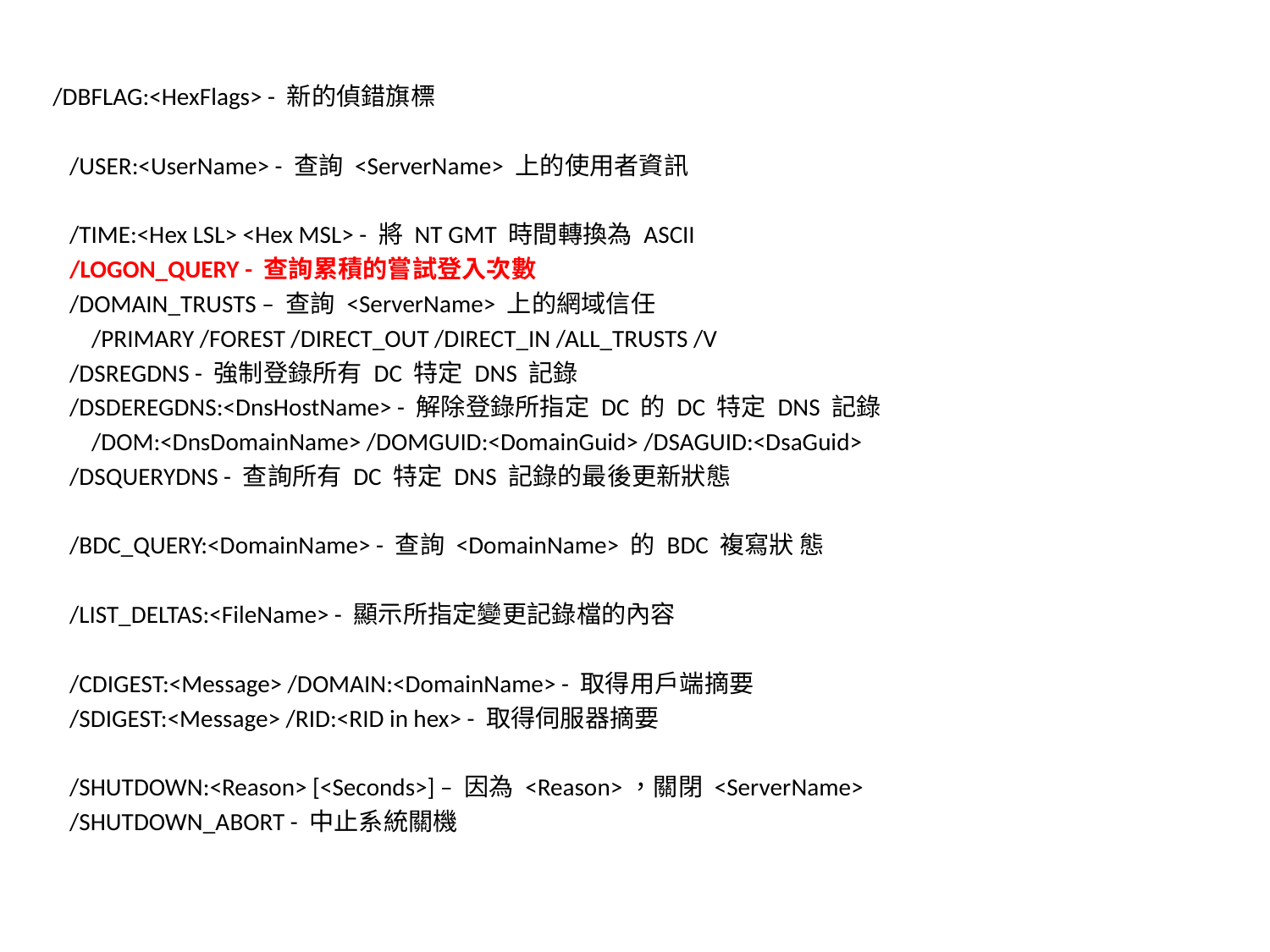

/DBFLAG:<HexFlags> - 新的偵錯旗標

    /USER:<UserName> - 查詢 <ServerName> 上的使用者資訊

    /TIME:<Hex LSL> <Hex MSL> - 將 NT GMT 時間轉換為 ASCII
    /LOGON_QUERY - 查詢累積的嘗試登入次數
    /DOMAIN_TRUSTS – 查詢 <ServerName> 上的網域信任
        /PRIMARY /FOREST /DIRECT_OUT /DIRECT_IN /ALL_TRUSTS /V
    /DSREGDNS - 強制登錄所有 DC 特定 DNS 記錄
    /DSDEREGDNS:<DnsHostName> - 解除登錄所指定 DC 的 DC 特定 DNS 記錄
        /DOM:<DnsDomainName> /DOMGUID:<DomainGuid> /DSAGUID:<DsaGuid>
    /DSQUERYDNS - 查詢所有 DC 特定 DNS 記錄的最後更新狀態

    /BDC_QUERY:<DomainName> - 查詢 <DomainName> 的 BDC 複寫狀 態

    /LIST_DELTAS:<FileName> - 顯示所指定變更記錄檔的內容

    /CDIGEST:<Message> /DOMAIN:<DomainName> - 取得用戶端摘要
    /SDIGEST:<Message> /RID:<RID in hex> - 取得伺服器摘要

    /SHUTDOWN:<Reason> [<Seconds>] – 因為 <Reason>，關閉 <ServerName>
    /SHUTDOWN_ABORT - 中止系統關機